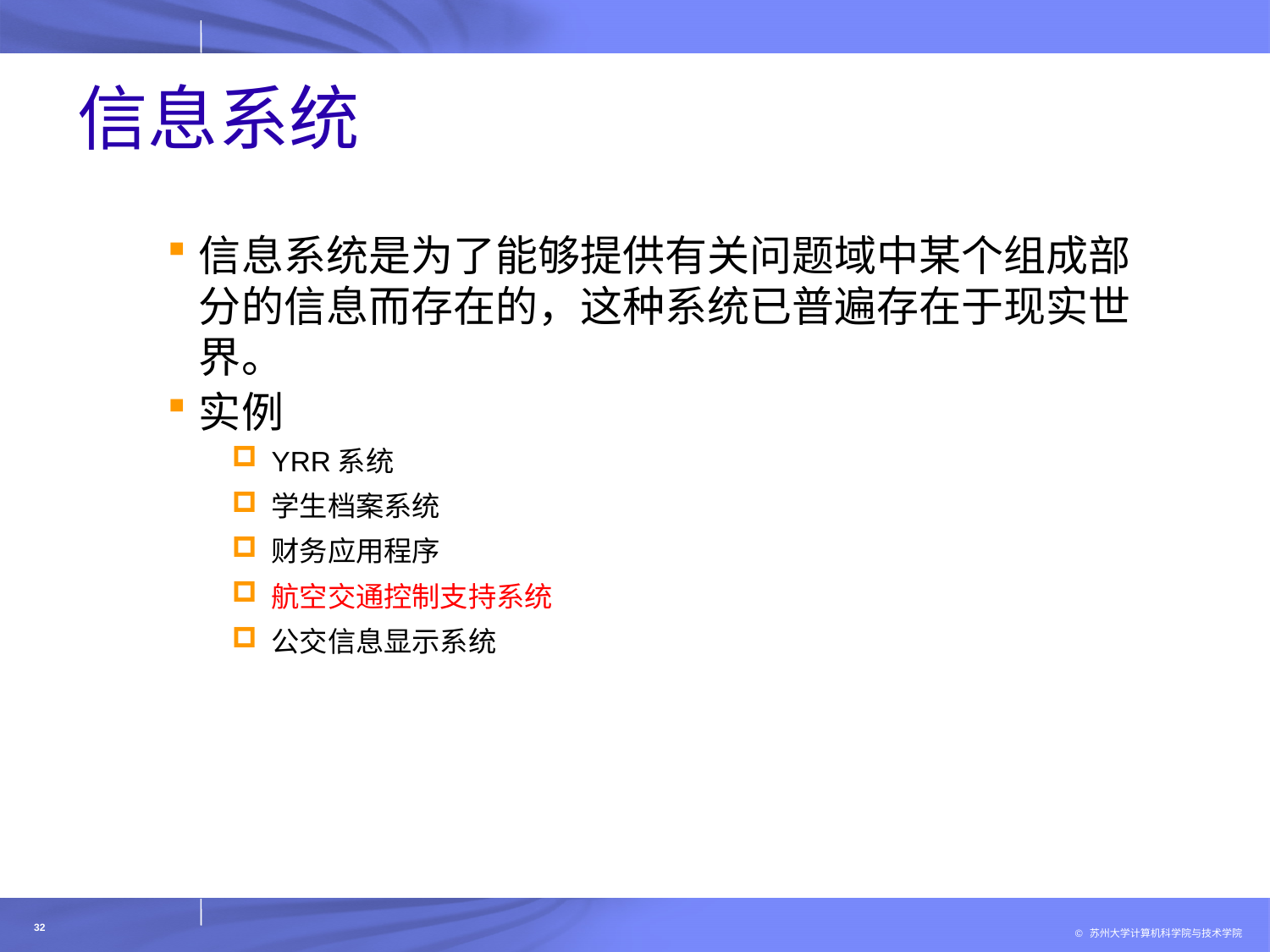

# 信息系统
信息系统是为了能够提供有关问题域中某个组成部分的信息而存在的，这种系统已普遍存在于现实世界。
实例
YRR系统
学生档案系统
财务应用程序
航空交通控制支持系统
公交信息显示系统
32